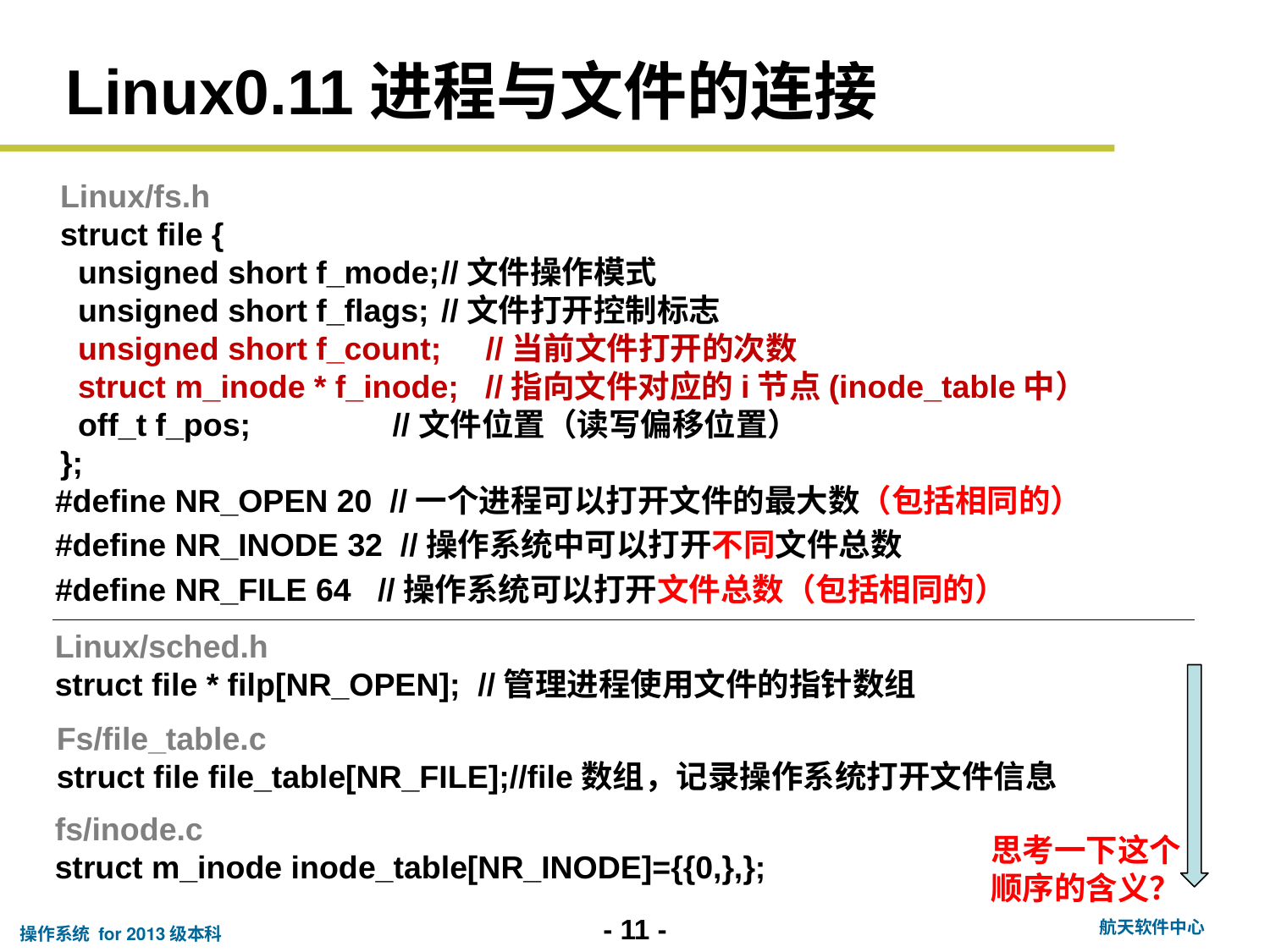

# Linux0.11进程与文件的连接
Linux/fs.h
struct file {
  unsigned short f_mode;	//文件操作模式
  unsigned short f_flags;	//文件打开控制标志
  unsigned short f_count;     //当前文件打开的次数
  struct m_inode * f_inode;   //指向文件对应的i节点(inode_table中）
  off_t f_pos;                //文件位置（读写偏移位置）
};
#define NR_OPEN 20  //一个进程可以打开文件的最大数（包括相同的）
#define NR_INODE 32  //操作系统中可以打开不同文件总数
#define NR_FILE 64   //操作系统可以打开文件总数（包括相同的）

Linux/sched.h
struct file * filp[NR_OPEN];  //管理进程使用文件的指针数组

Fs/file_table.c
struct file file_table[NR_FILE];//file数组，记录操作系统打开文件信息
fs/inode.c
struct m_inode inode_table[NR_INODE]={{0,},};
思考一下这个顺序的含义？